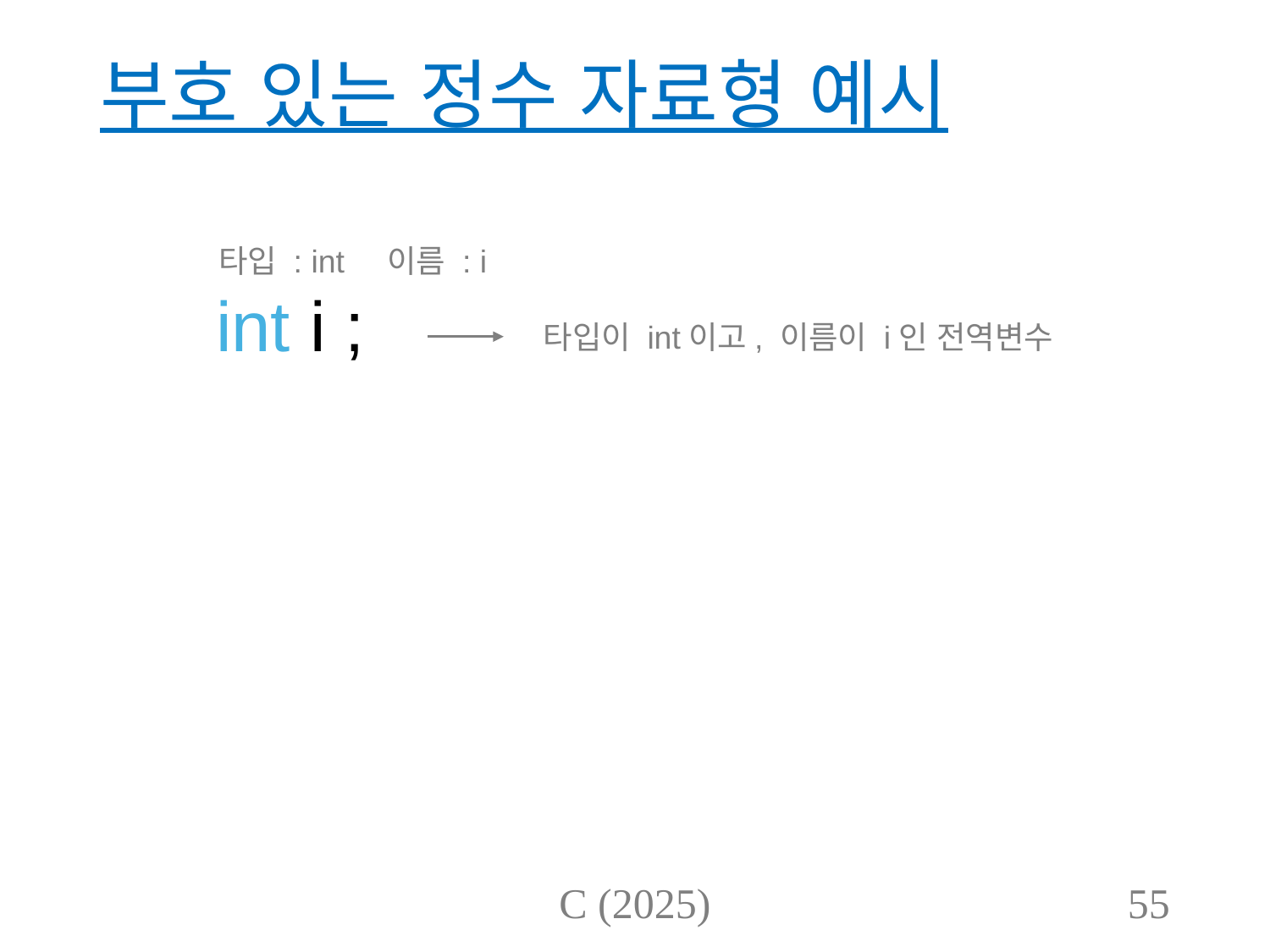

# 부호 있는 정수 자료형 예시
이름 : i
타입 : int
int i ;
타입이 int이고, 이름이 i인 전역변수
C (2025)
55